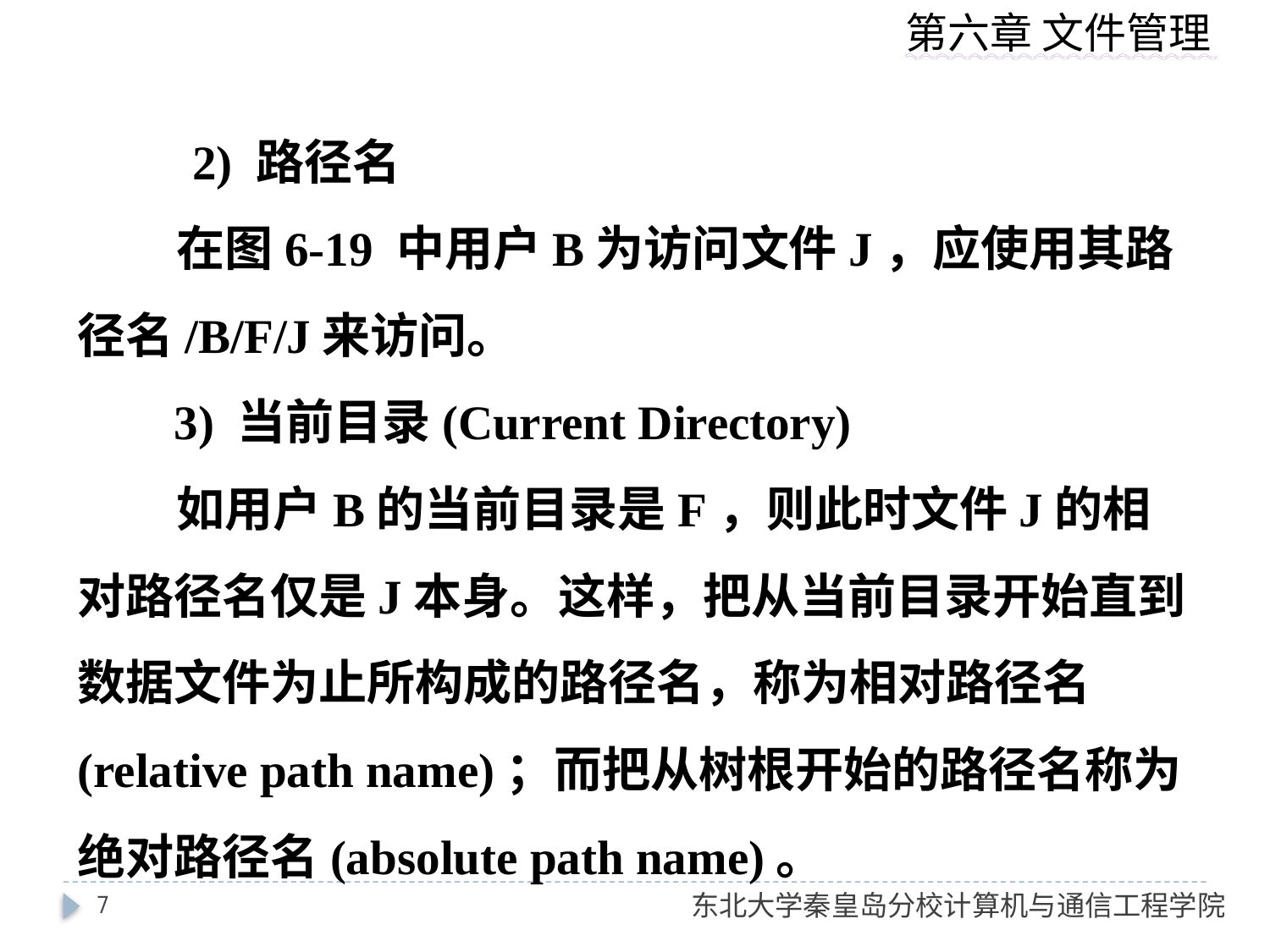

2) 路径名
        在图6-19 中用户B为访问文件J，应使用其路径名/B/F/J来访问。
        3) 当前目录(Current Directory)
        如用户B的当前目录是F，则此时文件J的相对路径名仅是J本身。这样，把从当前目录开始直到数据文件为止所构成的路径名，称为相对路径名(relative path name)；而把从树根开始的路径名称为绝对路径名(absolute path name)。

7